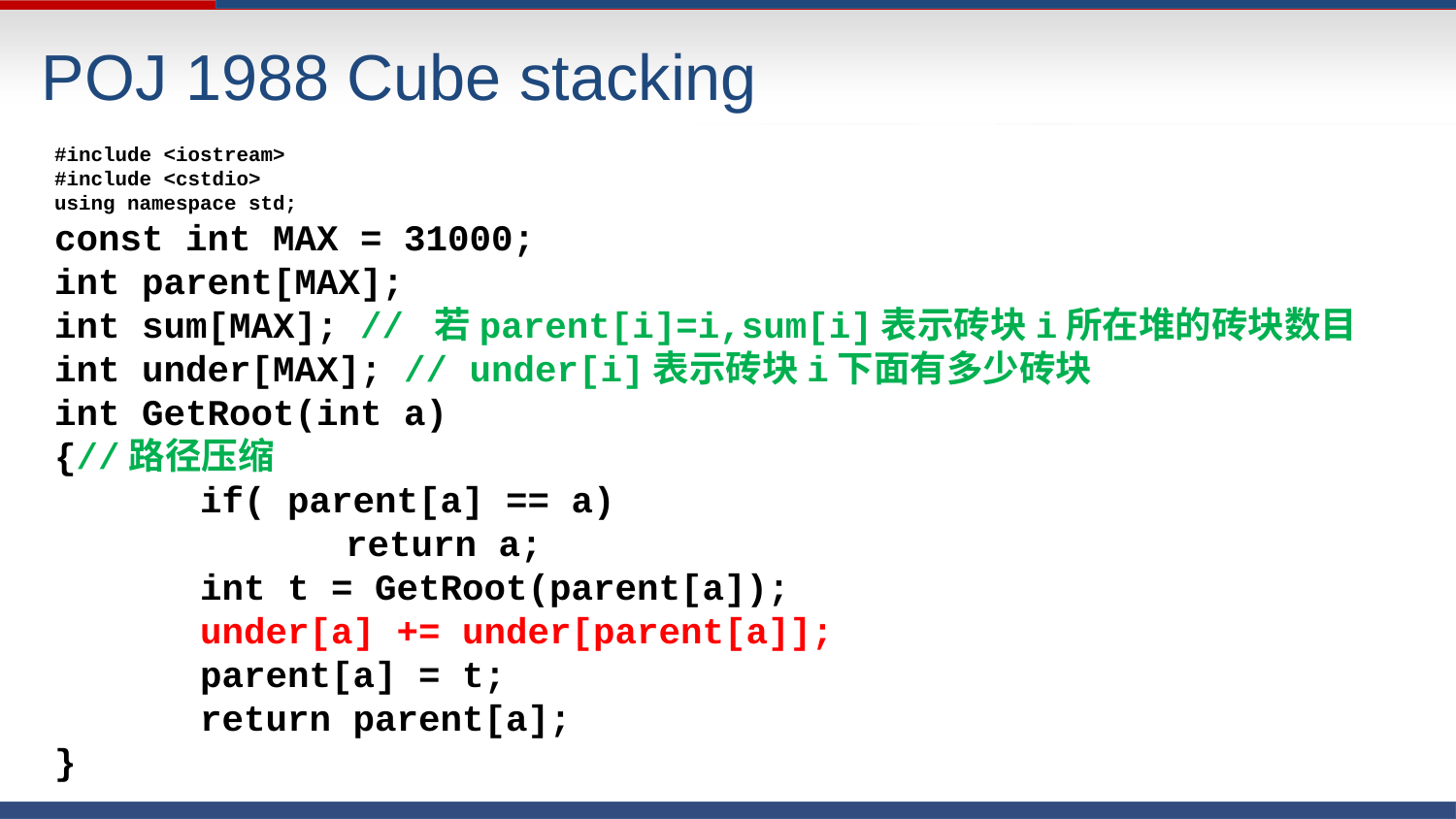

# POJ 1988 Cube stacking
#include <iostream>
#include <cstdio>
using namespace std;
const int MAX = 31000;
int parent[MAX];
int sum[MAX]; // 若parent[i]=i,sum[i]表示砖块i所在堆的砖块数目
int under[MAX]; // under[i]表示砖块i下面有多少砖块
int GetRoot(int a)
{//路径压缩
	if( parent[a] == a)
		return a;
	int t = GetRoot(parent[a]);
	under[a] += under[parent[a]];
	parent[a] = t;
	return parent[a];
}